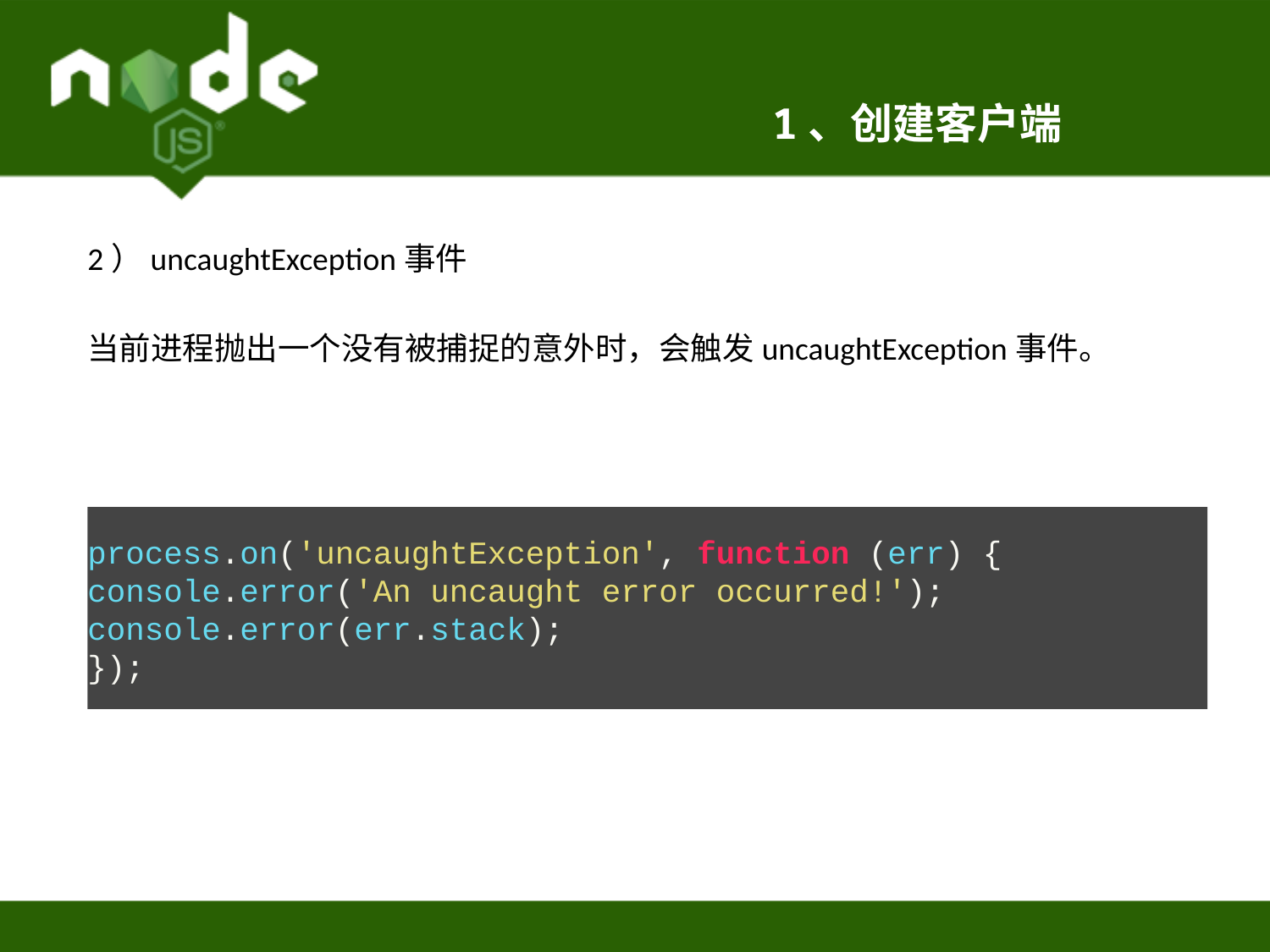

1、创建客户端
2）uncaughtException事件
当前进程抛出一个没有被捕捉的意外时，会触发uncaughtException事件。
process.on('uncaughtException', function (err) {
console.error('An uncaught error occurred!');
console.error(err.stack);
});